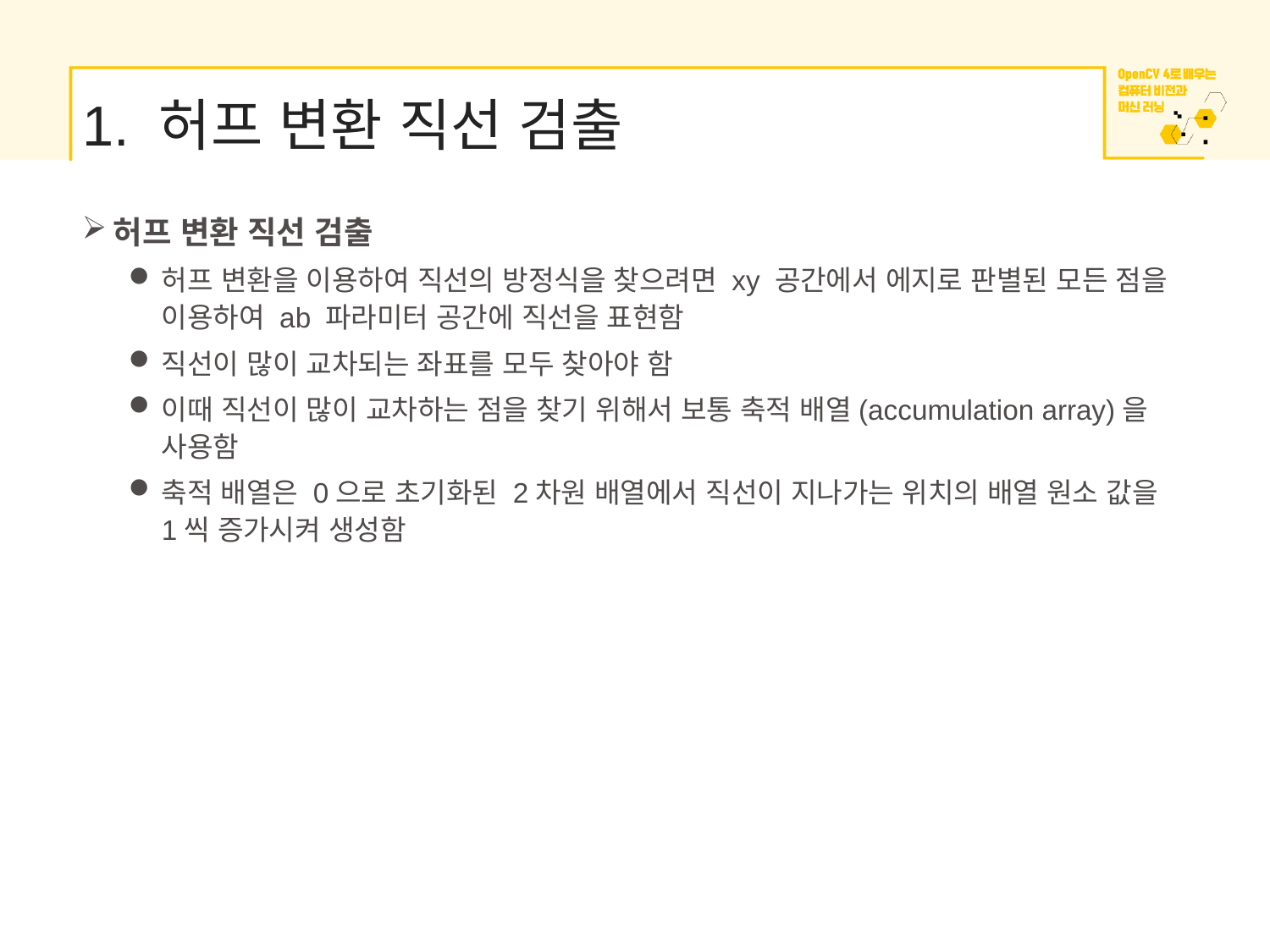

# 1. 허프 변환 직선 검출
허프 변환 직선 검출
허프 변환을 이용하여 직선의 방정식을 찾으려면 xy 공간에서 에지로 판별된 모든 점을 이용하여 ab 파라미터 공간에 직선을 표현함
직선이 많이 교차되는 좌표를 모두 찾아야 함
이때 직선이 많이 교차하는 점을 찾기 위해서 보통 축적 배열(accumulation array)을 사용함
축적 배열은 0으로 초기화된 2차원 배열에서 직선이 지나가는 위치의 배열 원소 값을 1씩 증가시켜 생성함